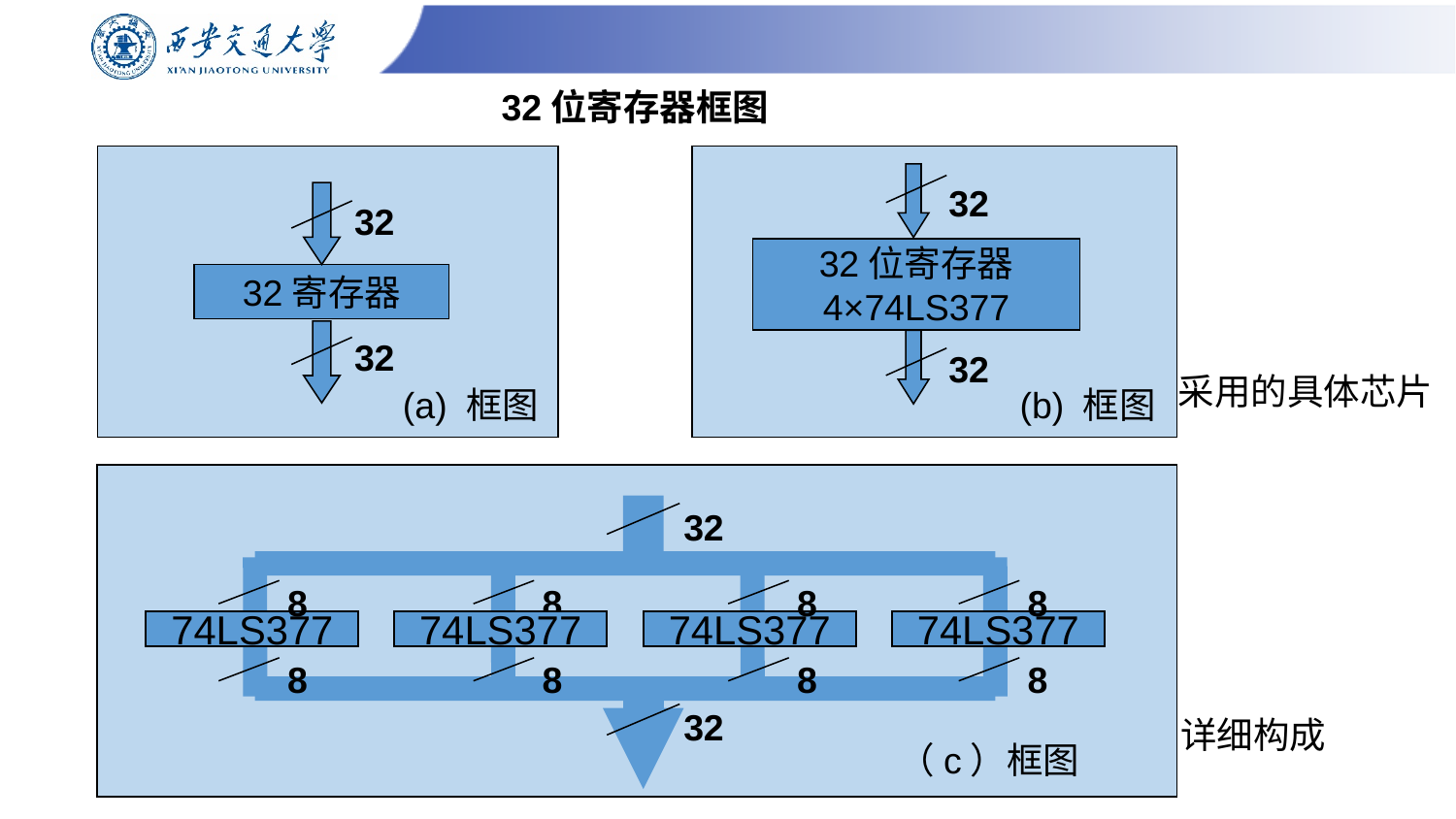

# 32位寄存器框图

32

32寄存器

32

(a) 框图

32

32位寄存器
4×74LS377

32

 (b) 框图
采用的具体芯片

32

8
8
8
8

74LS377
74LS377
74LS377
74LS377
8
8
8
8

8

32

（c）框图
详细构成